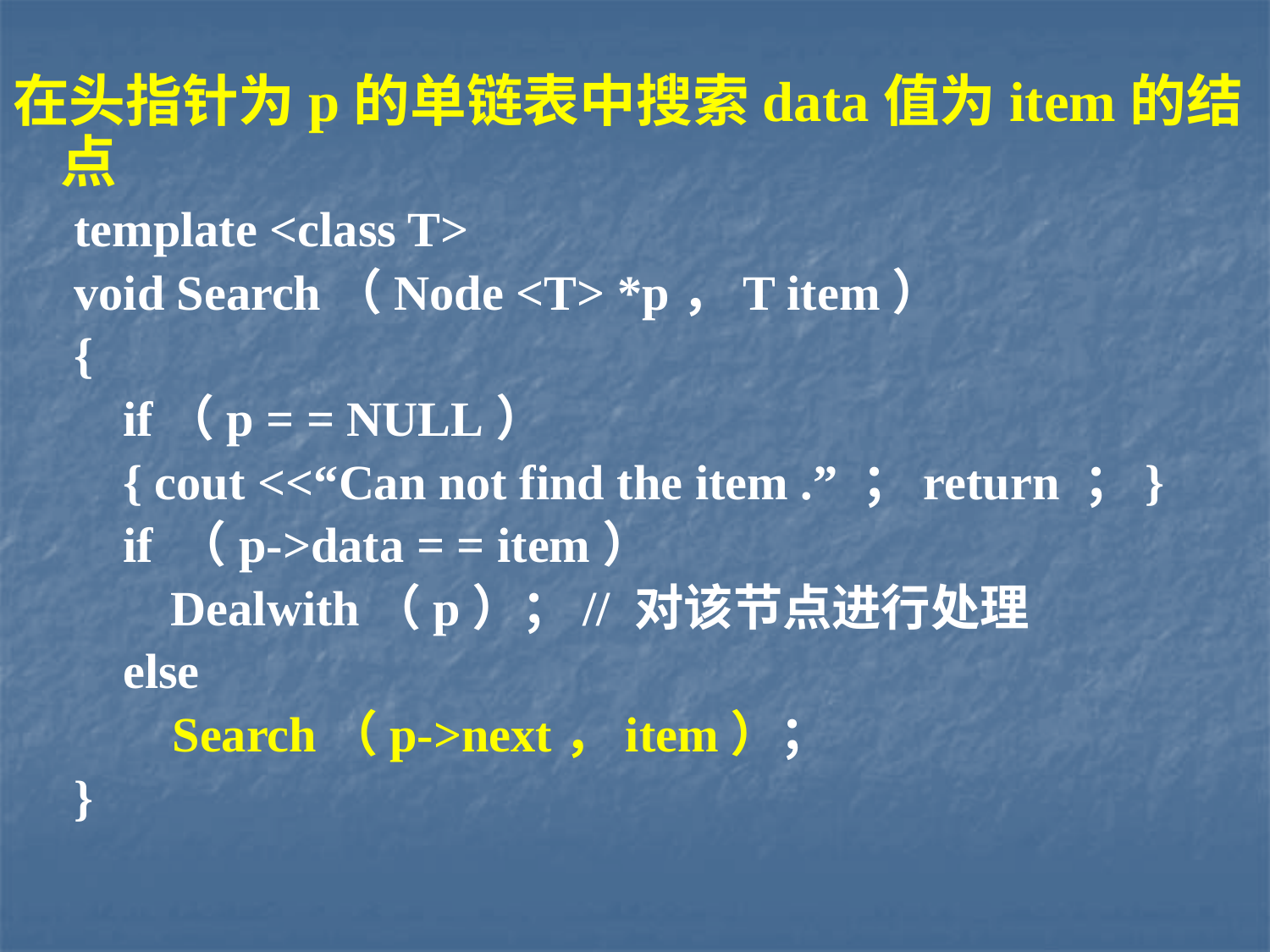

在头指针为p的单链表中搜索data值为item的结点
　template <class T>
　void Search（Node <T> *p，T item）
　{
　　if（p = = NULL）
　　{ cout <<“Can not find the item .” ；return ；}
　　if （p->data = = item）
	　　Dealwith（p）；// 对该节点进行处理
　　else
　　　Search（p->next，item）；
　}